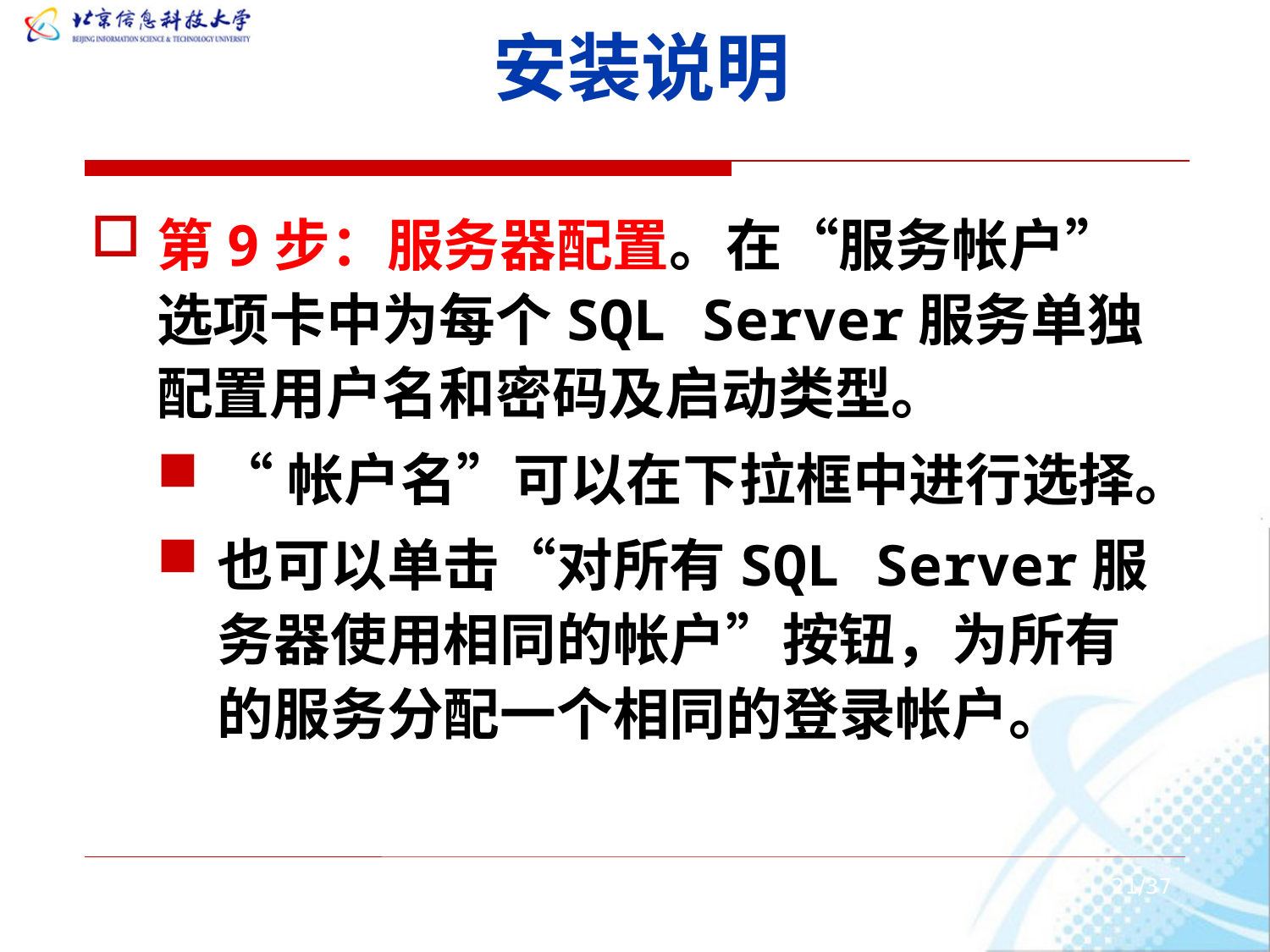

# 安装说明
第9步：服务器配置。在“服务帐户”选项卡中为每个SQL Server服务单独配置用户名和密码及启动类型。
“帐户名”可以在下拉框中进行选择。
也可以单击“对所有SQL Server服务器使用相同的帐户”按钮，为所有的服务分配一个相同的登录帐户。

21/37